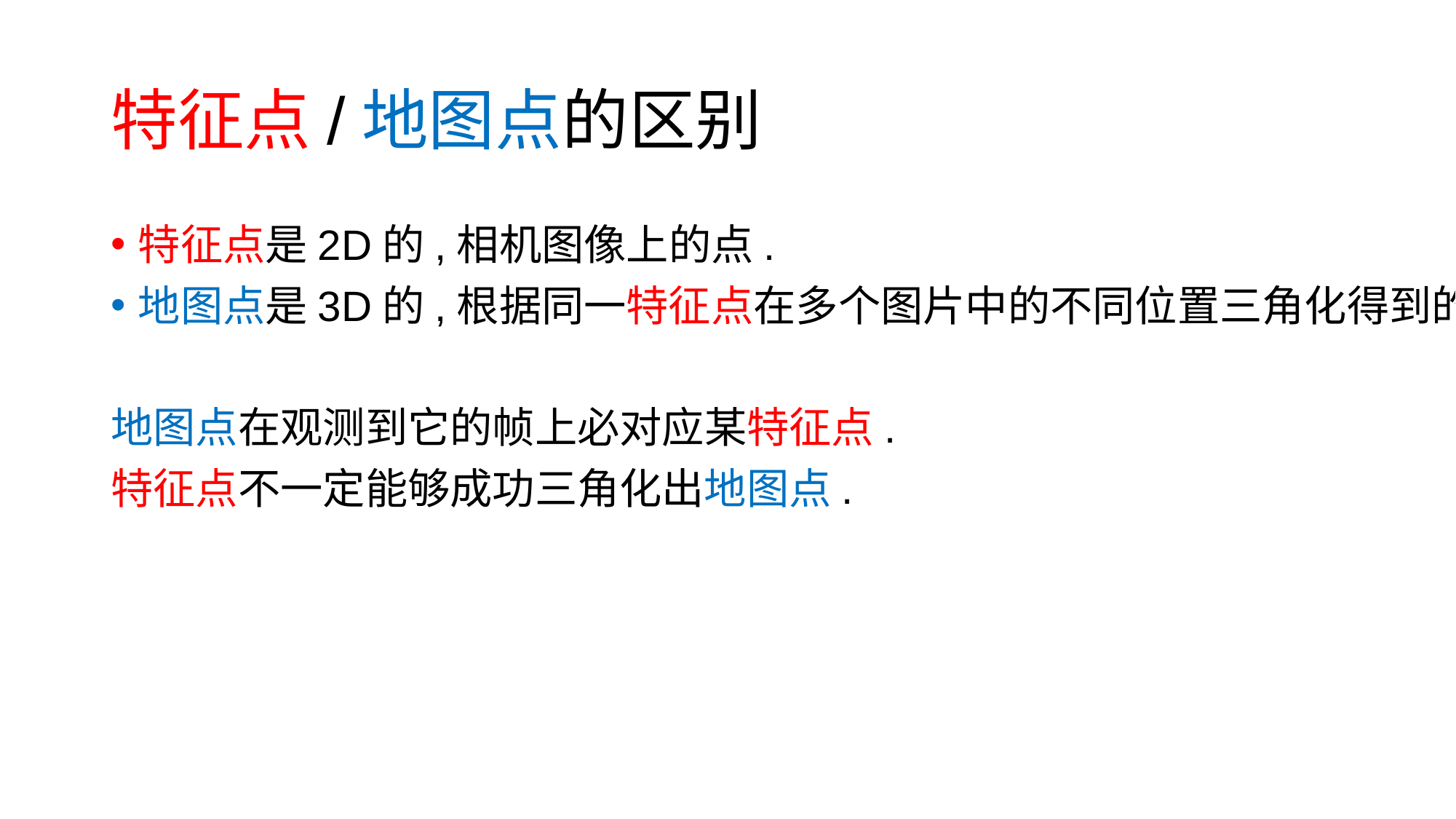

# 特征点/地图点的区别
特征点是2D的,相机图像上的点.
地图点是3D的,根据同一特征点在多个图片中的不同位置三角化得到的

地图点在观测到它的帧上必对应某特征点.
特征点不一定能够成功三角化出地图点.